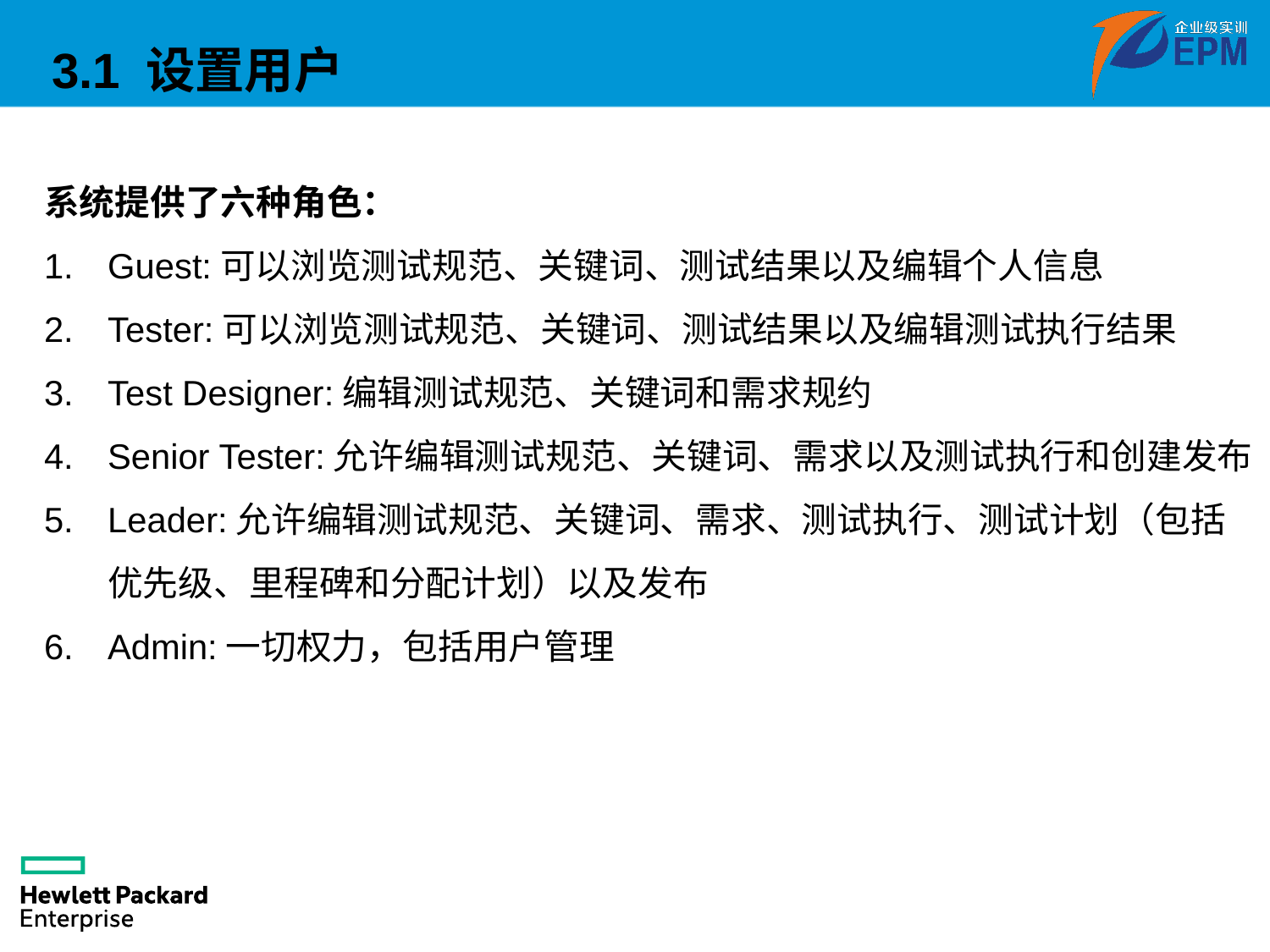

3.1 设置用户
系统提供了六种角色：
Guest:可以浏览测试规范、关键词、测试结果以及编辑个人信息
Tester:可以浏览测试规范、关键词、测试结果以及编辑测试执行结果
Test Designer:编辑测试规范、关键词和需求规约
Senior Tester:允许编辑测试规范、关键词、需求以及测试执行和创建发布
Leader:允许编辑测试规范、关键词、需求、测试执行、测试计划（包括优先级、里程碑和分配计划）以及发布
Admin:一切权力，包括用户管理